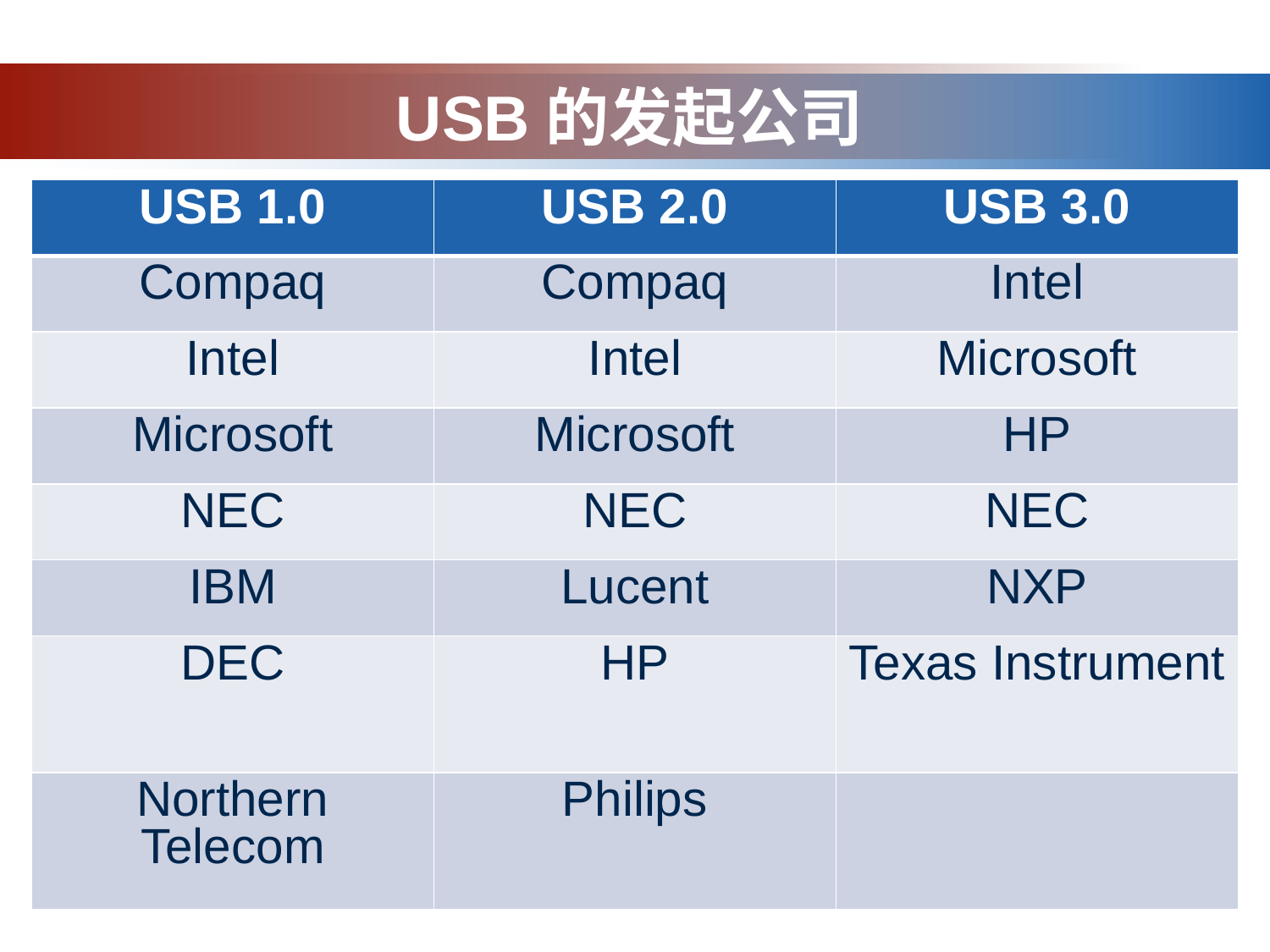

# USB的发起公司
| USB 1.0 | USB 2.0 | USB 3.0 |
| --- | --- | --- |
| Compaq | Compaq | Intel |
| Intel | Intel | Microsoft |
| Microsoft | Microsoft | HP |
| NEC | NEC | NEC |
| IBM | Lucent | NXP |
| DEC | HP | Texas Instrument |
| Northern Telecom | Philips |  |